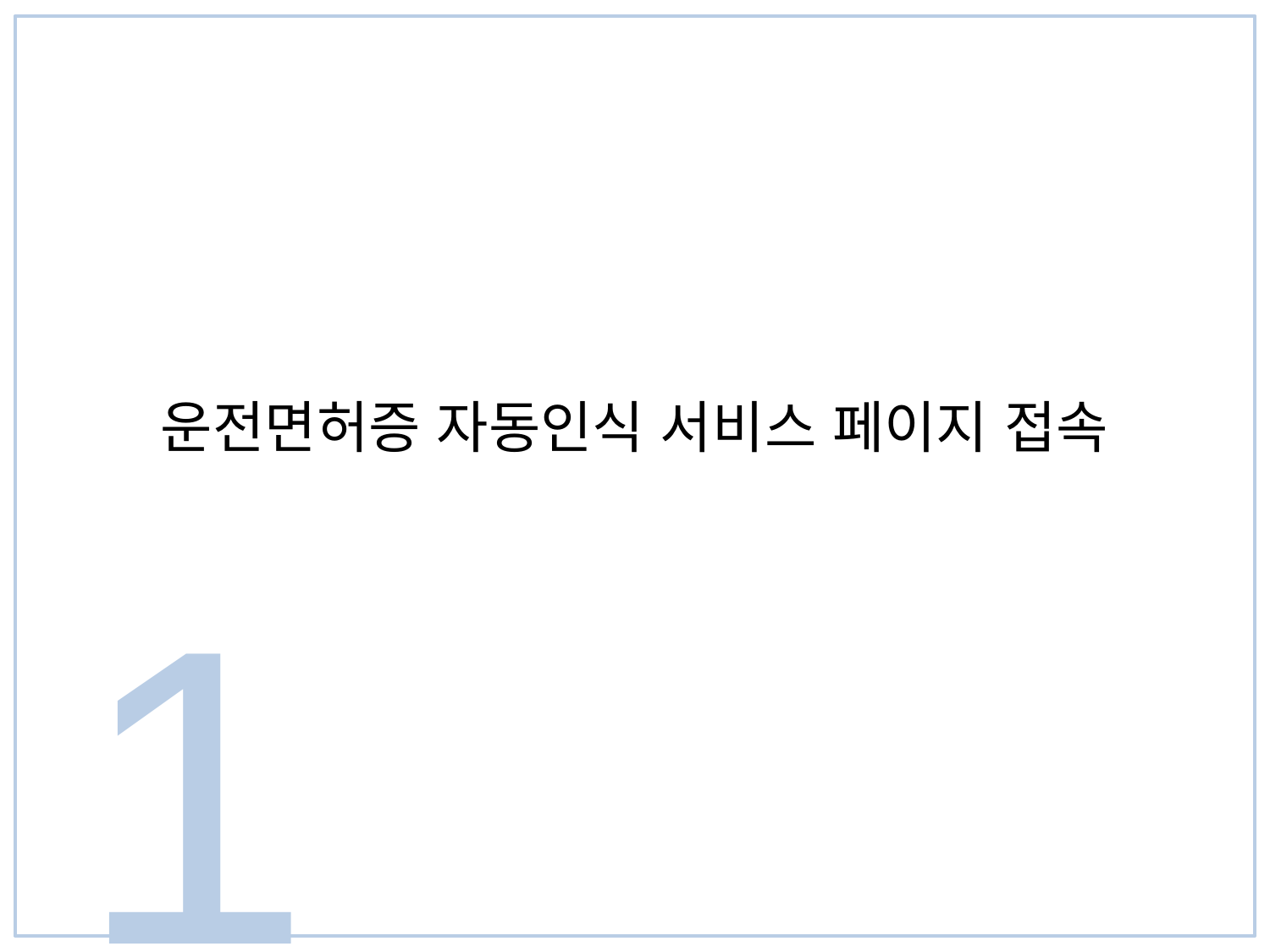

1
# 운전면허증 자동인식 서비스 페이지 접속